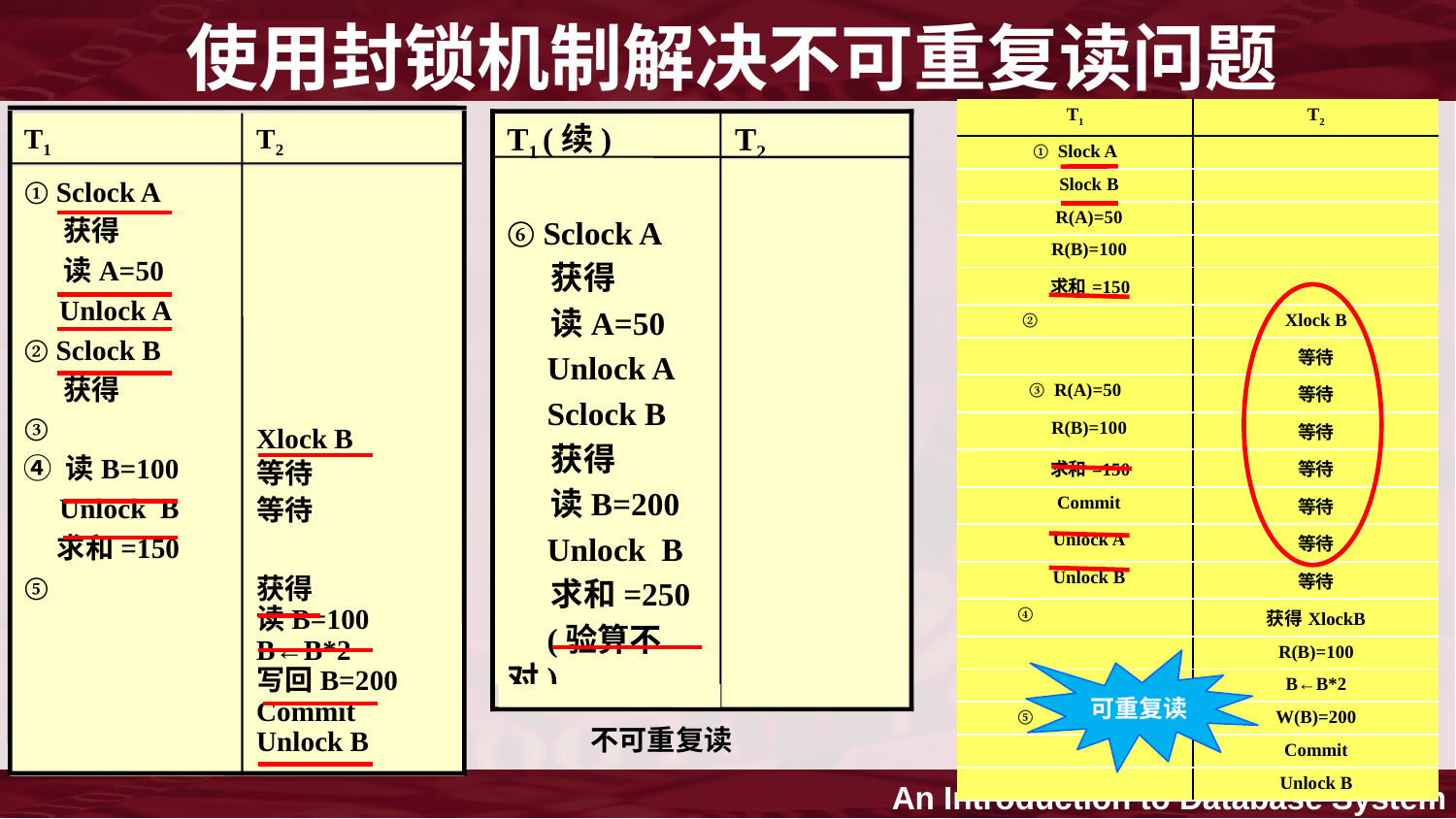

使用封锁机制解决不可重复读问题
| T1 | T2 |
| --- | --- |
| ① Slock A |  |
| Slock B |  |
| R(A)=50 |  |
| R(B)=100 |  |
| 求和=150 |  |
| ② | Xlock B |
|  | 等待 |
| ③ R(A)=50 | 等待 |
| R(B)=100 | 等待 |
| 求和=150 | 等待 |
| Commit | 等待 |
| Unlock A | 等待 |
| Unlock B | 等待 |
| ④ | 获得XlockB |
|  | R(B)=100 |
|  | B←B\*2 |
| ⑤ | W(B)=200 |
|  | Commit |
|  | Unlock B |

T1

T2

① Sclock A
     获得
     读A=50
     Unlock A
② Sclock B
     获得
③
④ 读B=100
     Unlock  B
    求和=150
⑤

Xlock B
等待
等待

获得
读B=100
B←B*2
写回B=200
Commit
Unlock B

T1 (续)

T2

⑥ Sclock A
     获得
     读A=50
     Unlock A
     Sclock B
     获得
     读B=200
     Unlock  B
     求和=250
     (验算不对)

可重复读

不可重复读